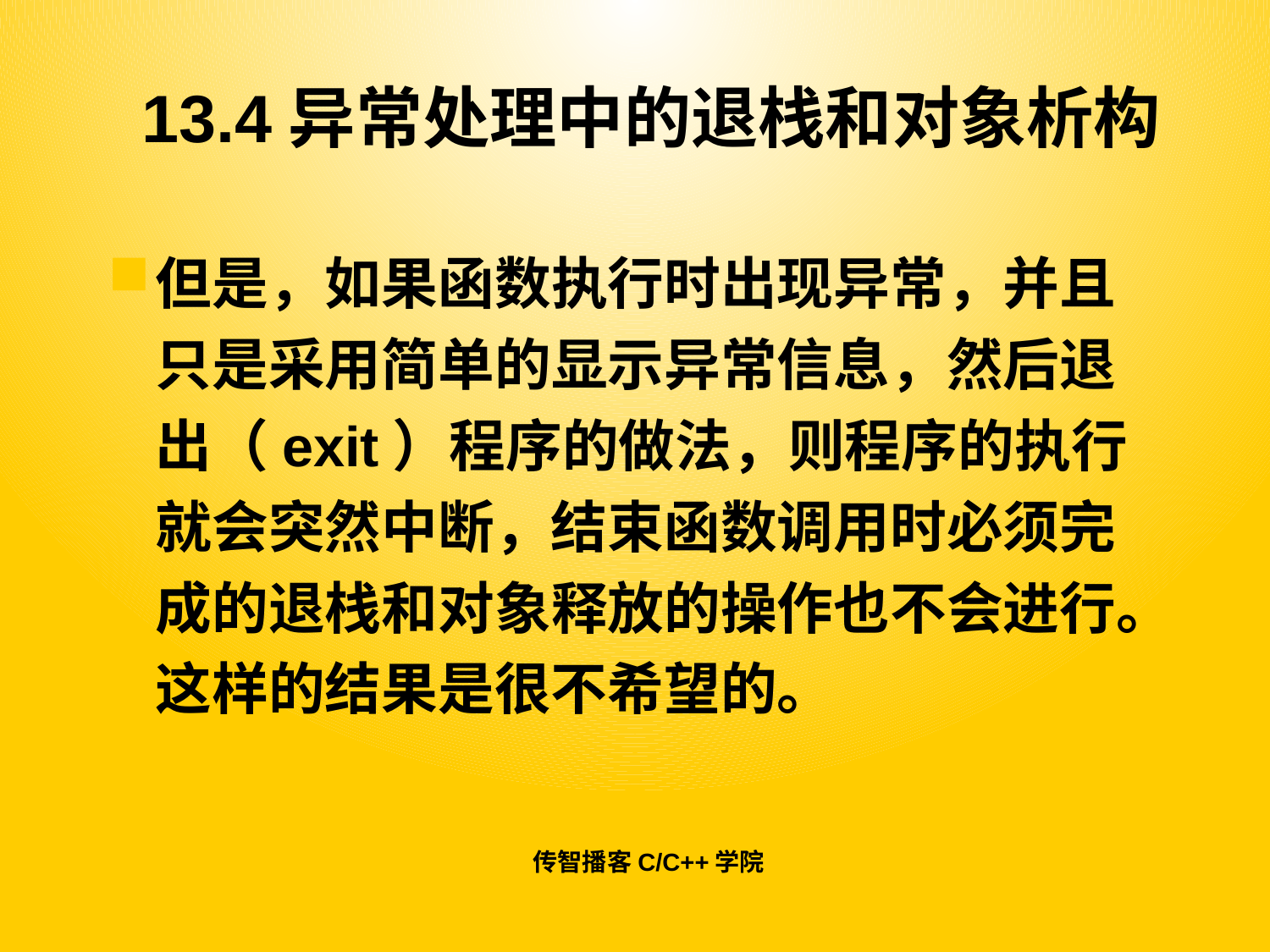

# 13.4异常处理中的退栈和对象析构
但是，如果函数执行时出现异常，并且只是采用简单的显示异常信息，然后退出（exit）程序的做法，则程序的执行就会突然中断，结束函数调用时必须完成的退栈和对象释放的操作也不会进行。这样的结果是很不希望的。
传智播客C/C++学院